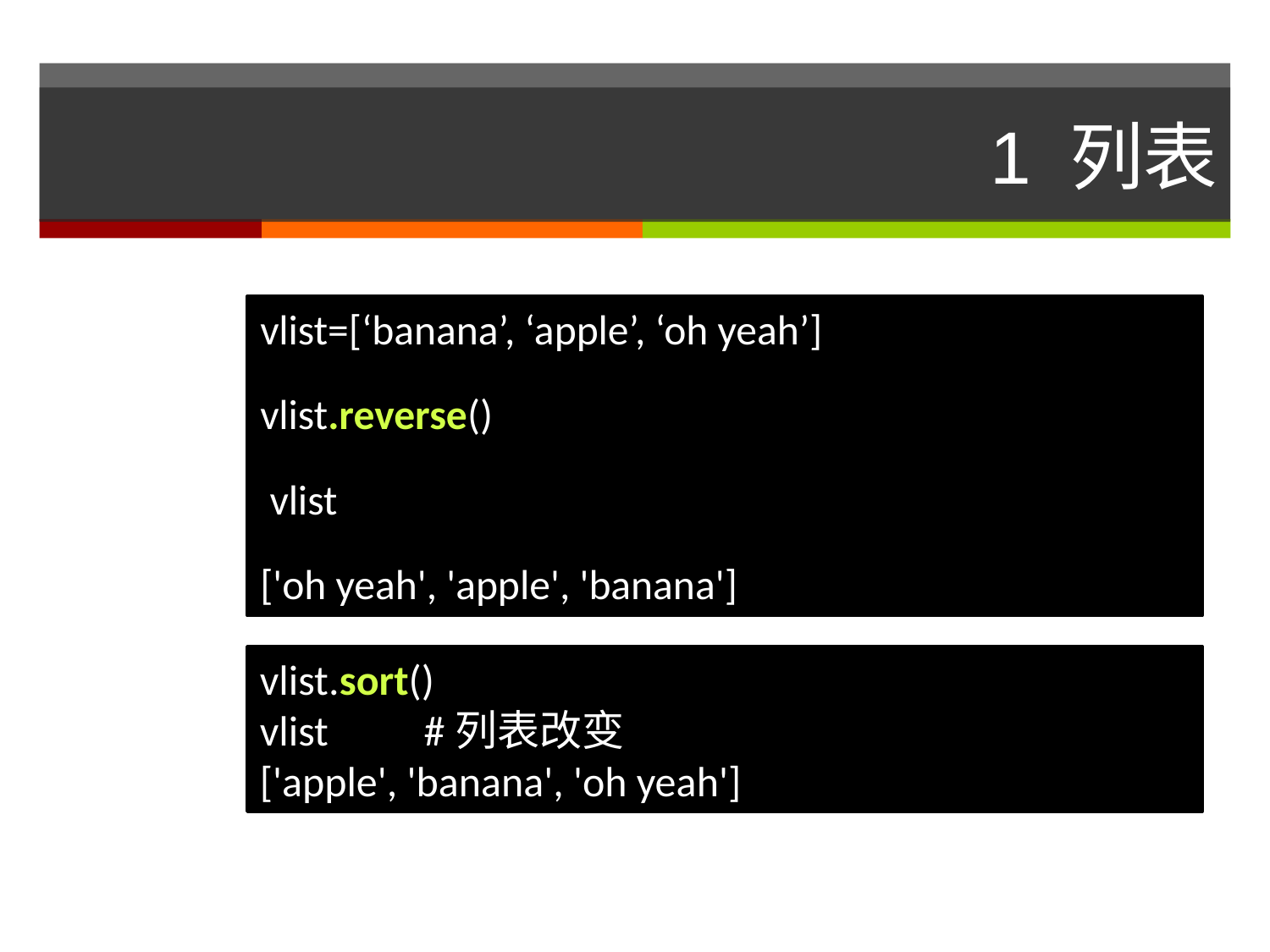

# 1 列表
vlist=[‘banana’, ‘apple’, ‘oh yeah’]
vlist.reverse()
 vlist
['oh yeah', 'apple', 'banana']
vlist.sort()
vlist          #列表改变
['apple', 'banana', 'oh yeah']